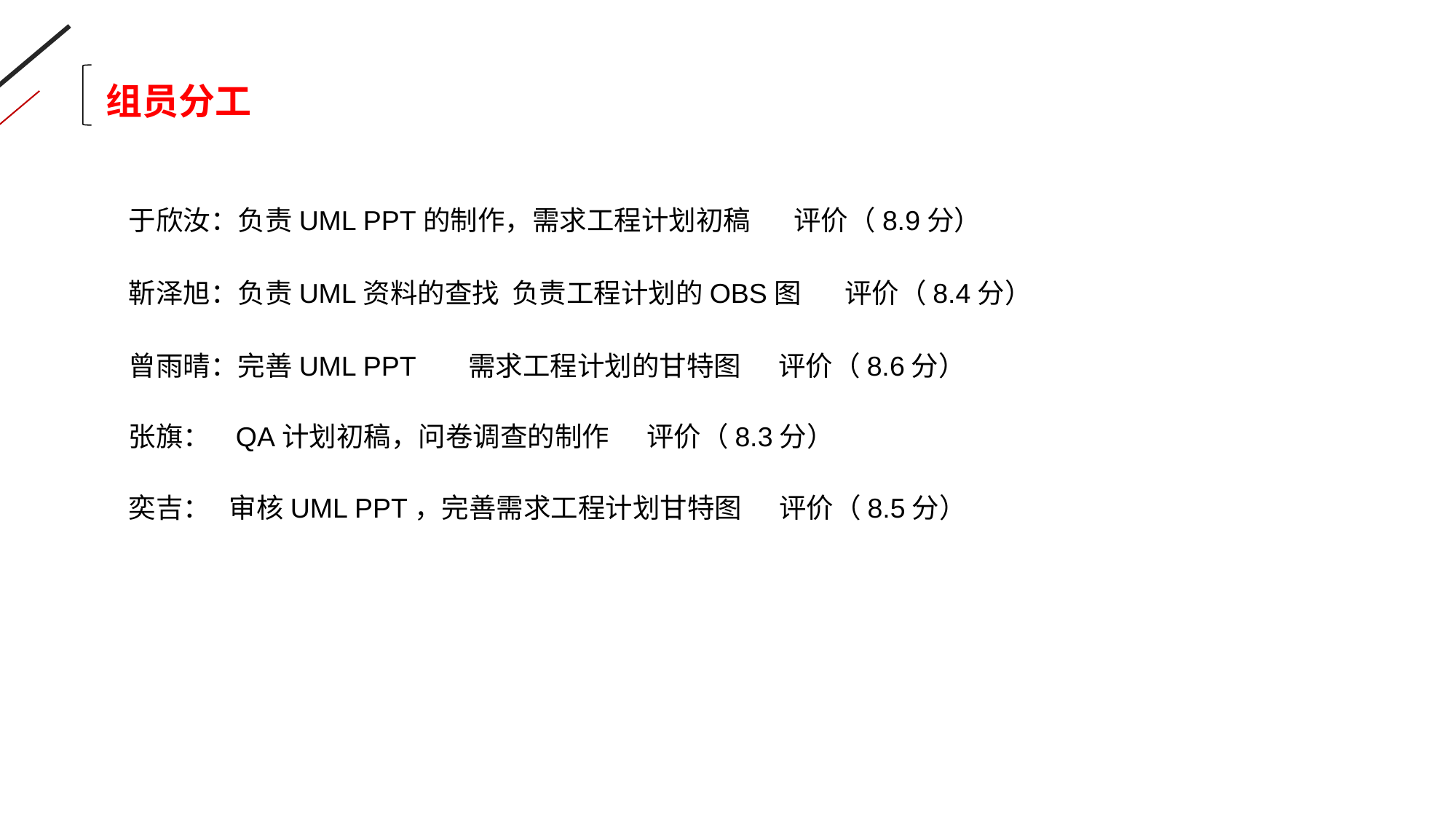

组员分工
于欣汝：负责UML PPT的制作，需求工程计划初稿       评价（8.9分）
靳泽旭：负责UML资料的查找  负责工程计划的OBS图       评价（8.4分）
曾雨晴：完善UML PPT      需求工程计划的甘特图      评价（8.6分）
张旗：   QA计划初稿，问卷调查的制作      评价（8.3分）
奕吉：   审核UML PPT，完善需求工程计划甘特图      评价（8.5分）